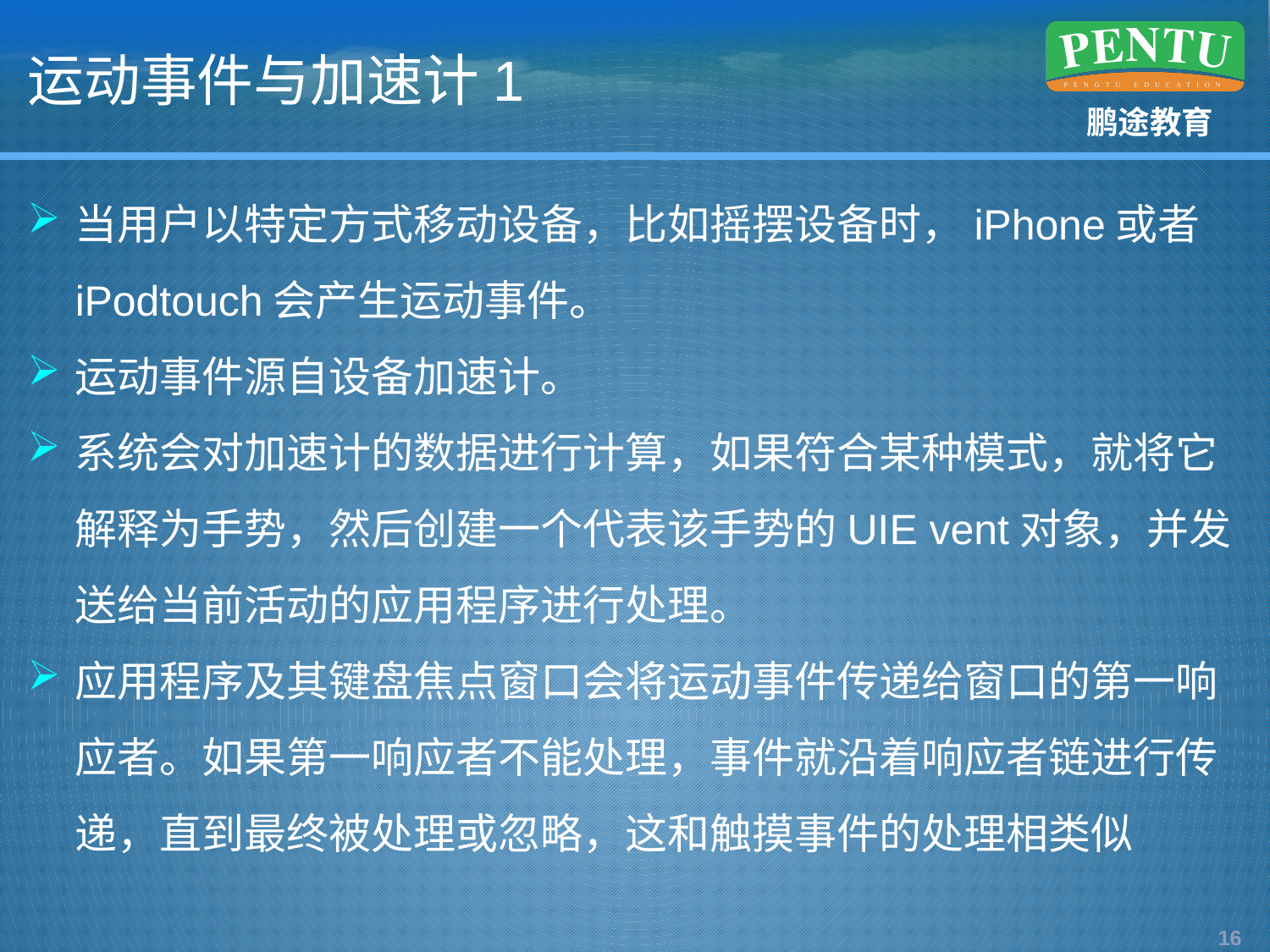

# 运动事件与加速计1
当用户以特定方式移动设备，比如摇摆设备时，iPhone或者iPodtouch会产生运动事件。
运动事件源自设备加速计。
系统会对加速计的数据进行计算，如果符合某种模式，就将它解释为手势，然后创建一个代表该手势的UIE vent对象，并发送给当前活动的应用程序进行处理。
应用程序及其键盘焦点窗口会将运动事件传递给窗口的第一响应者。如果第一响应者不能处理，事件就沿着响应者链进行传递，直到最终被处理或忽略，这和触摸事件的处理相类似
16